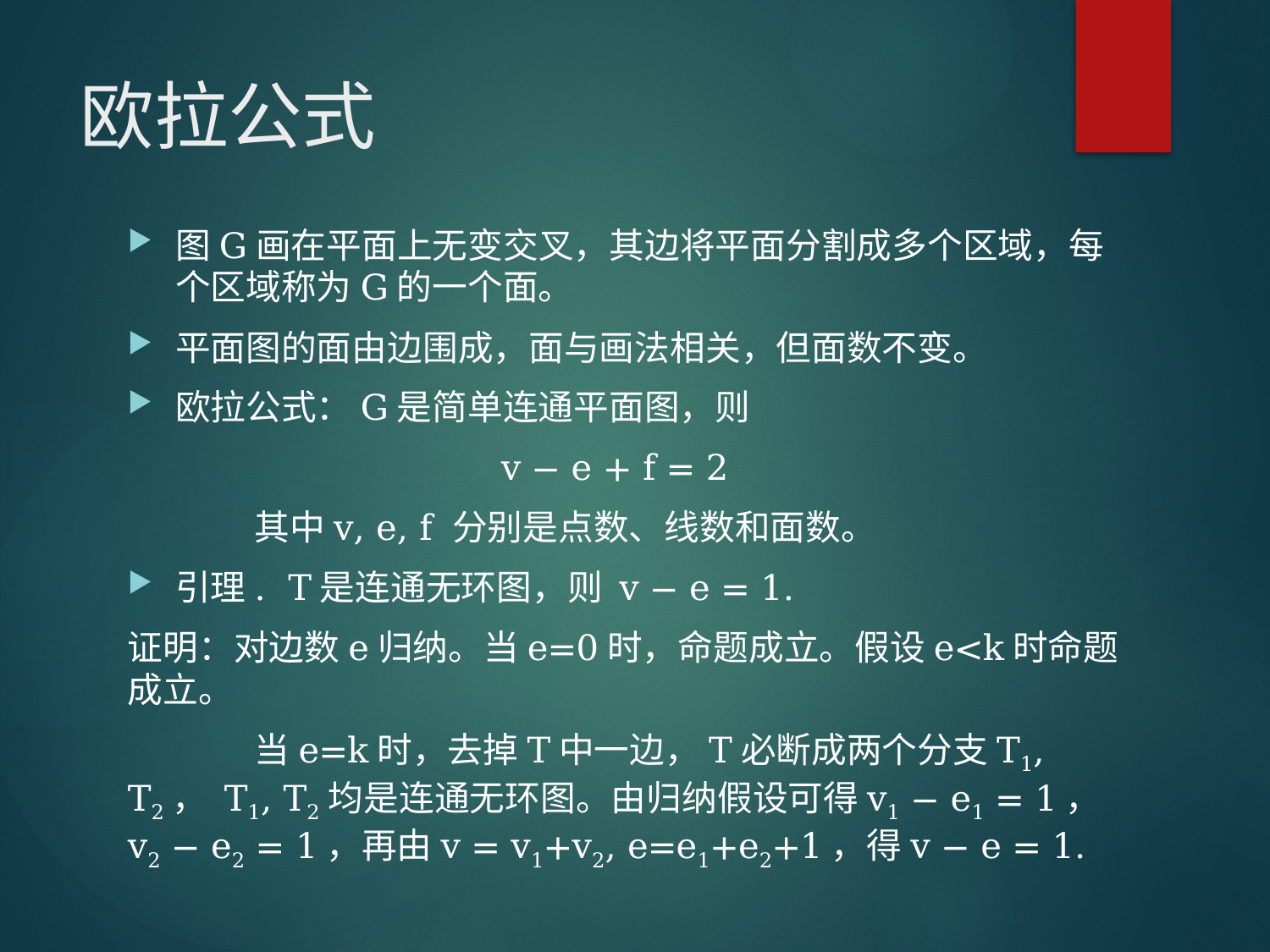

# 欧拉公式
图G画在平面上无变交叉，其边将平面分割成多个区域，每个区域称为G的一个面。
平面图的面由边围成，面与画法相关，但面数不变。
欧拉公式：G是简单连通平面图，则
v − e + f = 2
	其中v, e, f 分别是点数、线数和面数。
引理.  T是连通无环图，则 v − e = 1.
证明：对边数e归纳。当e=0时，命题成立。假设e<k时命题成立。
	当e=k时，去掉T中一边，T必断成两个分支T1, T2， T1, T2均是连通无环图。由归纳假设可得v1 − e1 = 1，v2 − e2 = 1，再由v = v1+v2, e=e1+e2+1，得v − e = 1.